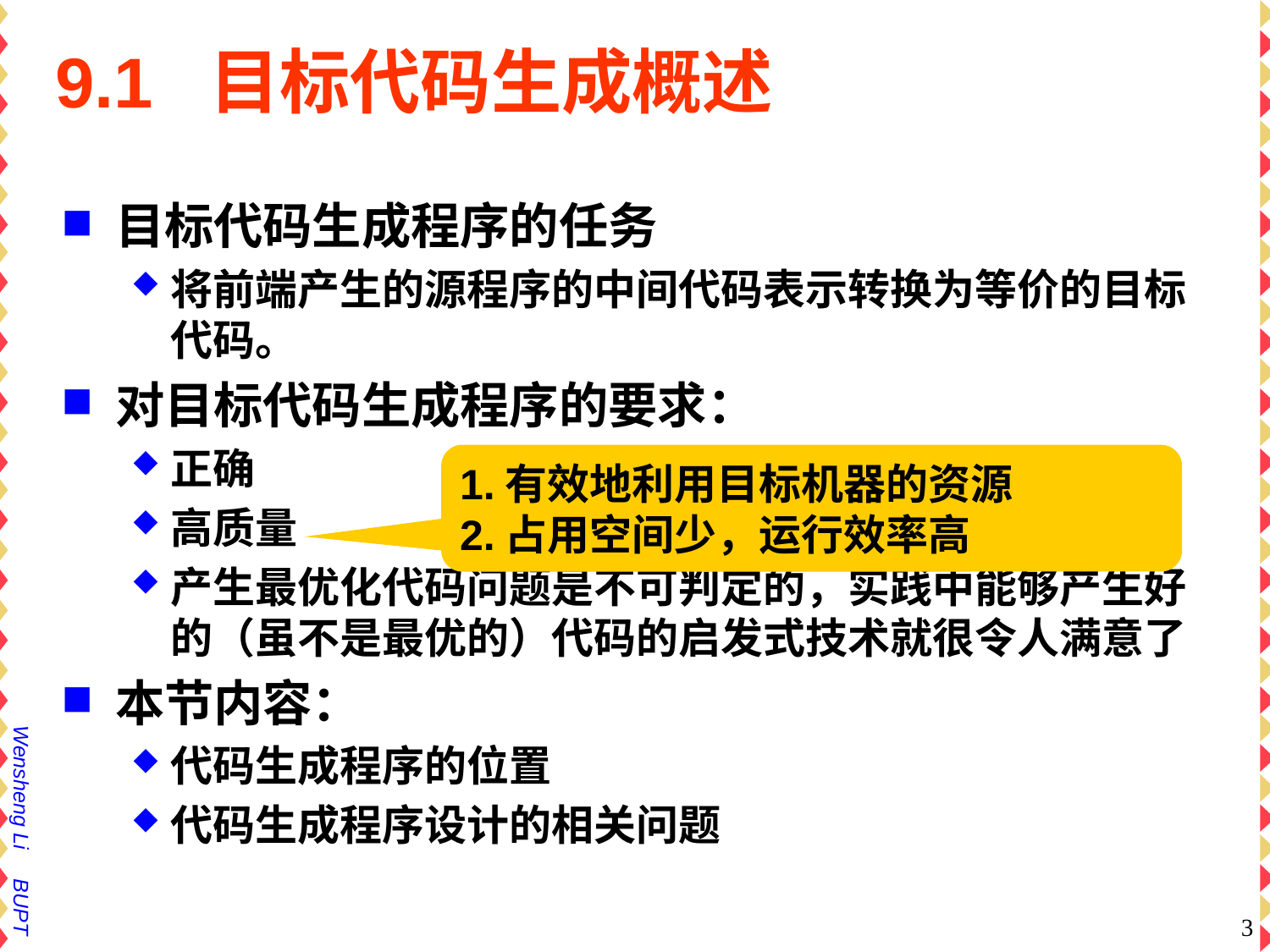

# 9.1  目标代码生成概述
目标代码生成程序的任务
将前端产生的源程序的中间代码表示转换为等价的目标代码。
对目标代码生成程序的要求：
正确
高质量
产生最优化代码问题是不可判定的，实践中能够产生好的（虽不是最优的）代码的启发式技术就很令人满意了
本节内容：
代码生成程序的位置
代码生成程序设计的相关问题
1.有效地利用目标机器的资源
2.占用空间少，运行效率高
3